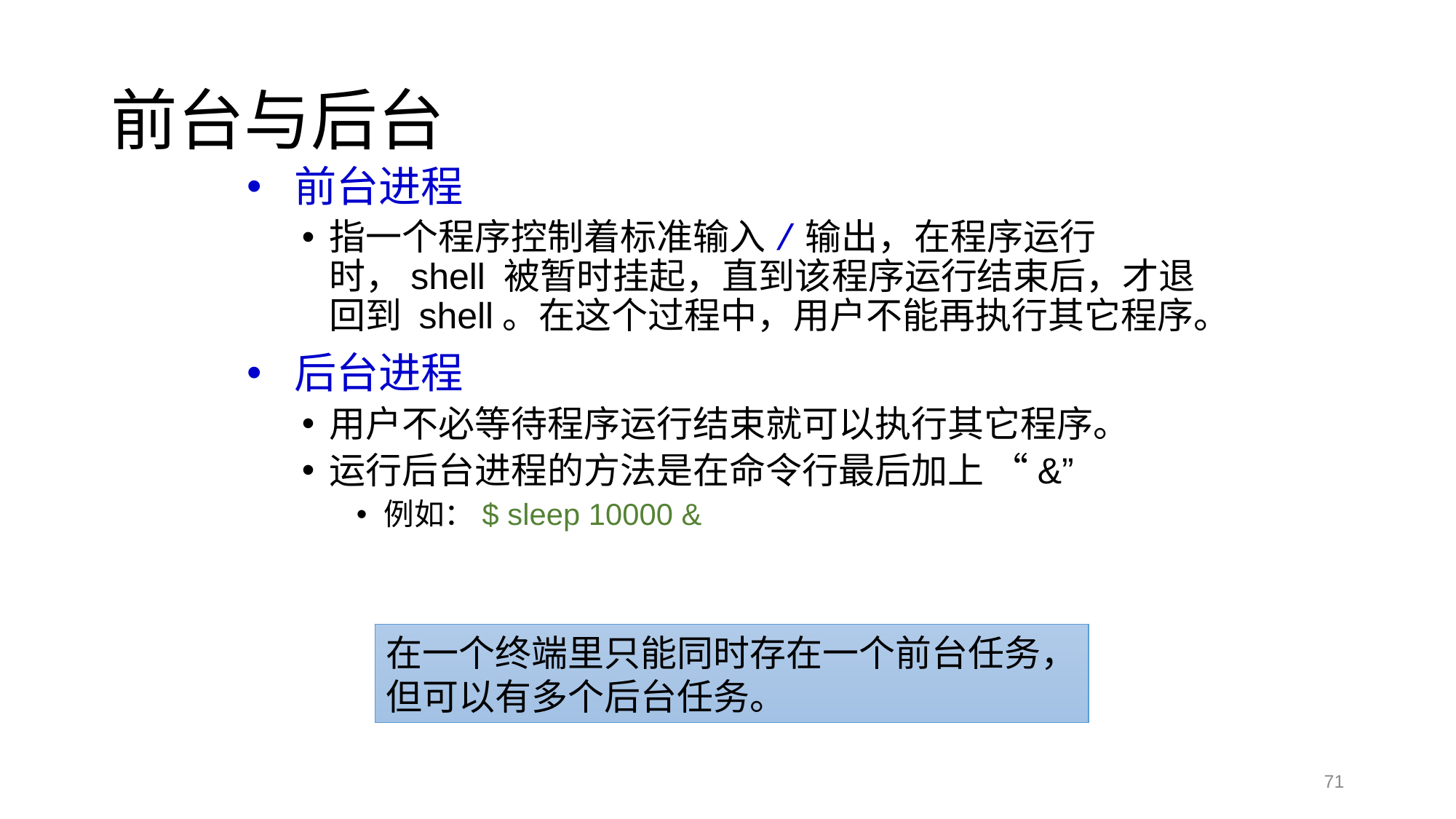

# 前台与后台
 前台进程
指一个程序控制着标准输入/输出，在程序运行时，shell 被暂时挂起，直到该程序运行结束后，才退回到 shell。在这个过程中，用户不能再执行其它程序。
 后台进程
用户不必等待程序运行结束就可以执行其它程序。
运行后台进程的方法是在命令行最后加上 “&”
例如：$ sleep 10000 &
在一个终端里只能同时存在一个前台任务，但可以有多个后台任务。
71